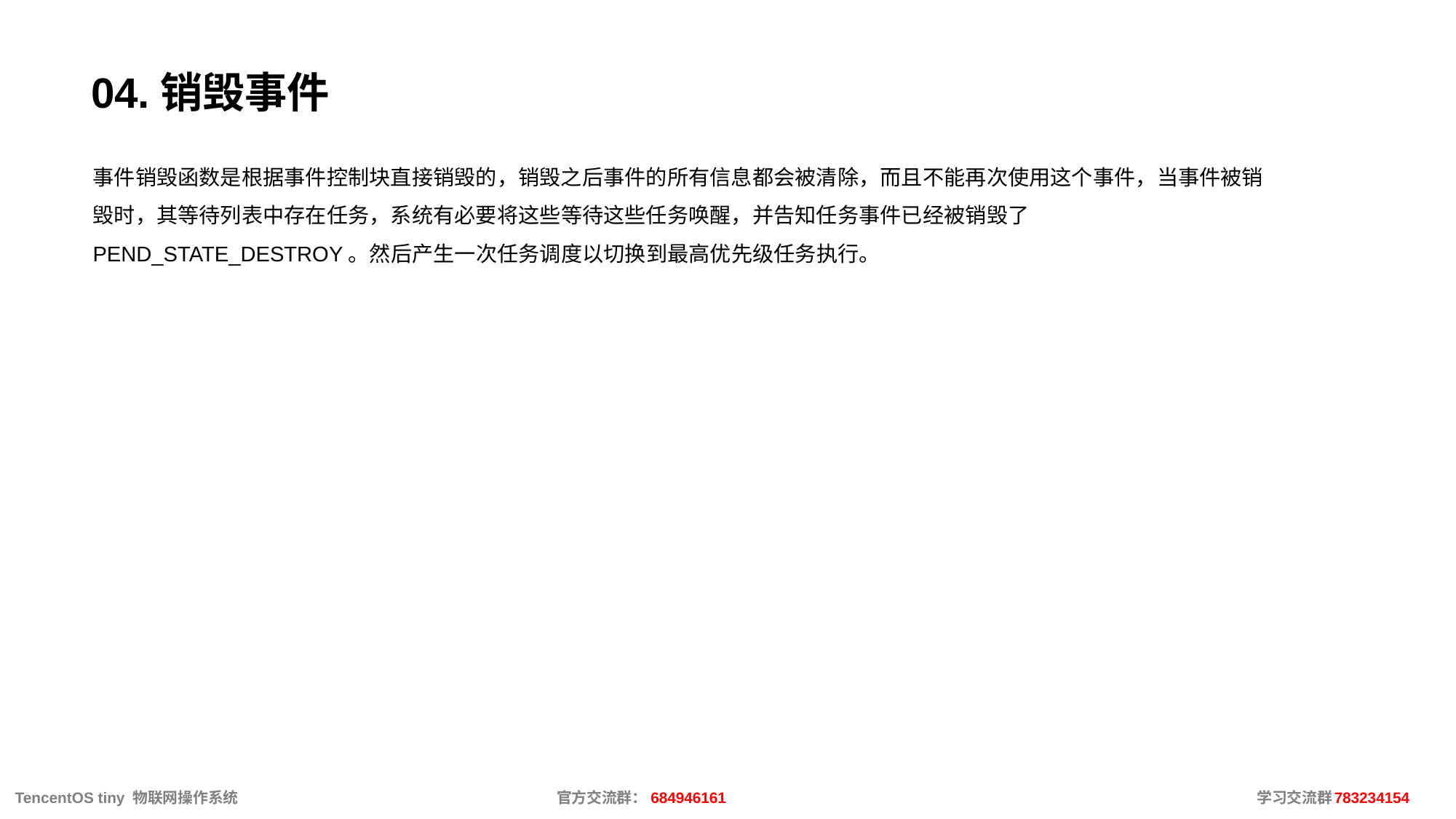

# 04.销毁事件
事件销毁函数是根据事件控制块直接销毁的，销毁之后事件的所有信息都会被清除，而且不能再次使用这个事件，当事件被销毁时，其等待列表中存在任务，系统有必要将这些等待这些任务唤醒，并告知任务事件已经被销毁了PEND_STATE_DESTROY。然后产生一次任务调度以切换到最高优先级任务执行。

 TencentOS tiny 物联网操作系统			官方交流群：684946161					          学习交流群：783234154